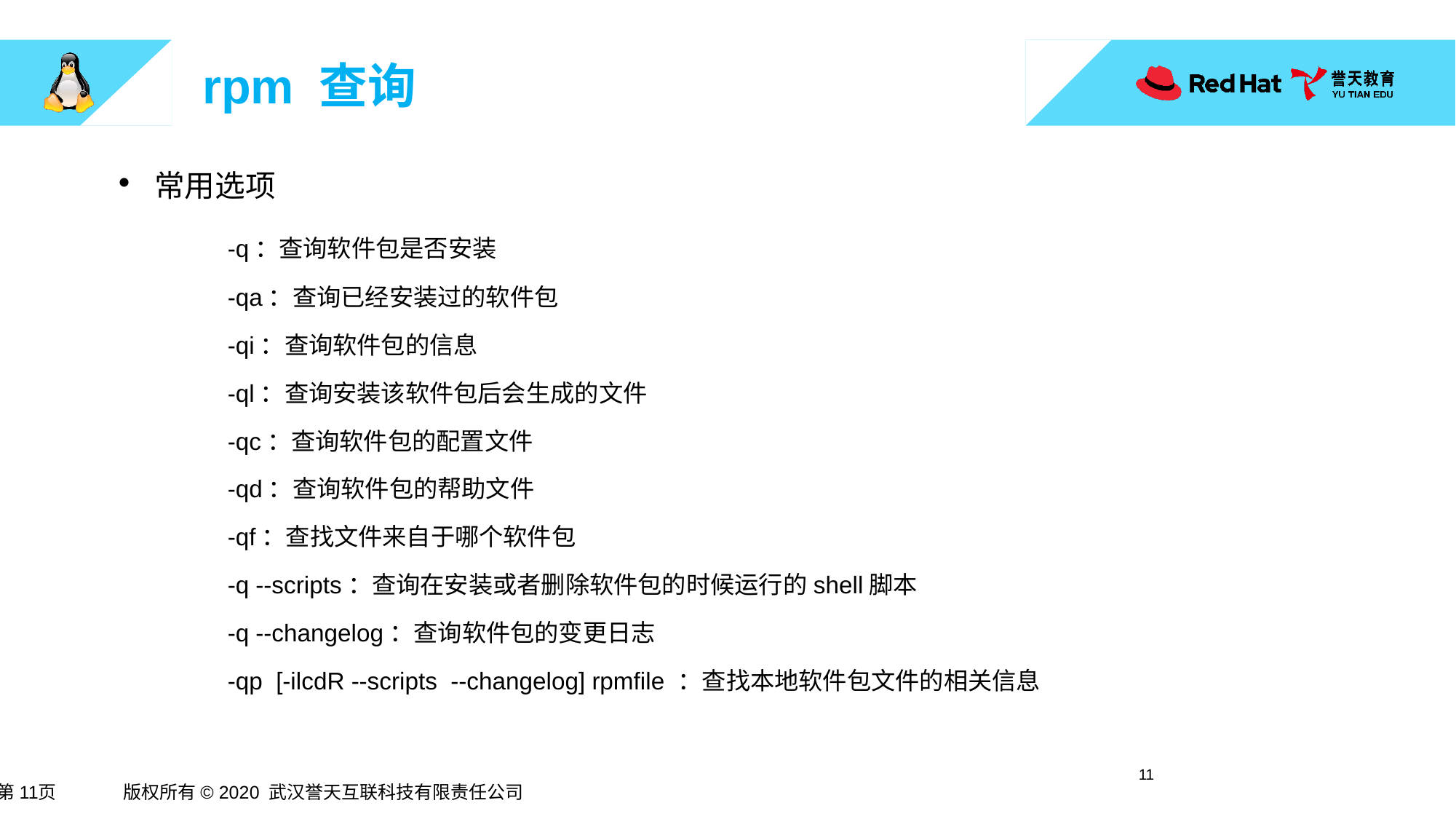

# rpm 查询
常用选项
	-q：查询软件包是否安装
	-qa：查询已经安装过的软件包
	-qi：查询软件包的信息
	-ql：查询安装该软件包后会生成的文件
	-qc：查询软件包的配置文件
	-qd：查询软件包的帮助文件
	-qf：查找文件来自于哪个软件包
	-q --scripts：查询在安装或者删除软件包的时候运行的shell脚本
	-q --changelog：查询软件包的变更日志
	-qp  [-ilcdR --scripts  --changelog] rpmfile ：查找本地软件包文件的相关信息
11